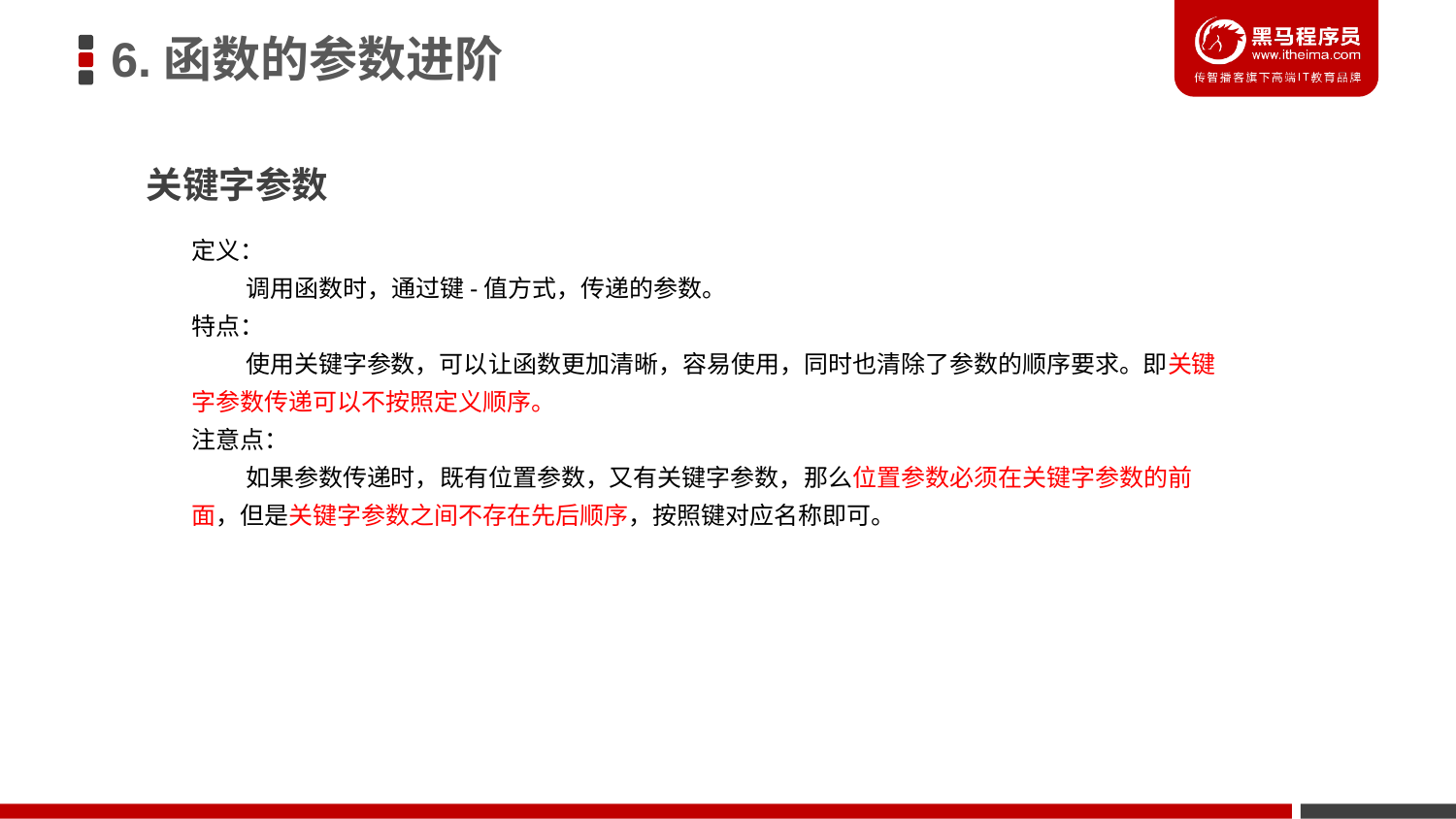

6.函数的参数进阶
关键字参数
定义：
         调用函数时，通过键-值方式，传递的参数。
特点：
         使用关键字参数，可以让函数更加清晰，容易使用，同时也清除了参数的顺序要求。即关键字参数传递可以不按照定义顺序。
注意点：
         如果参数传递时，既有位置参数，又有关键字参数，那么位置参数必须在关键字参数的前面，但是关键字参数之间不存在先后顺序，按照键对应名称即可。